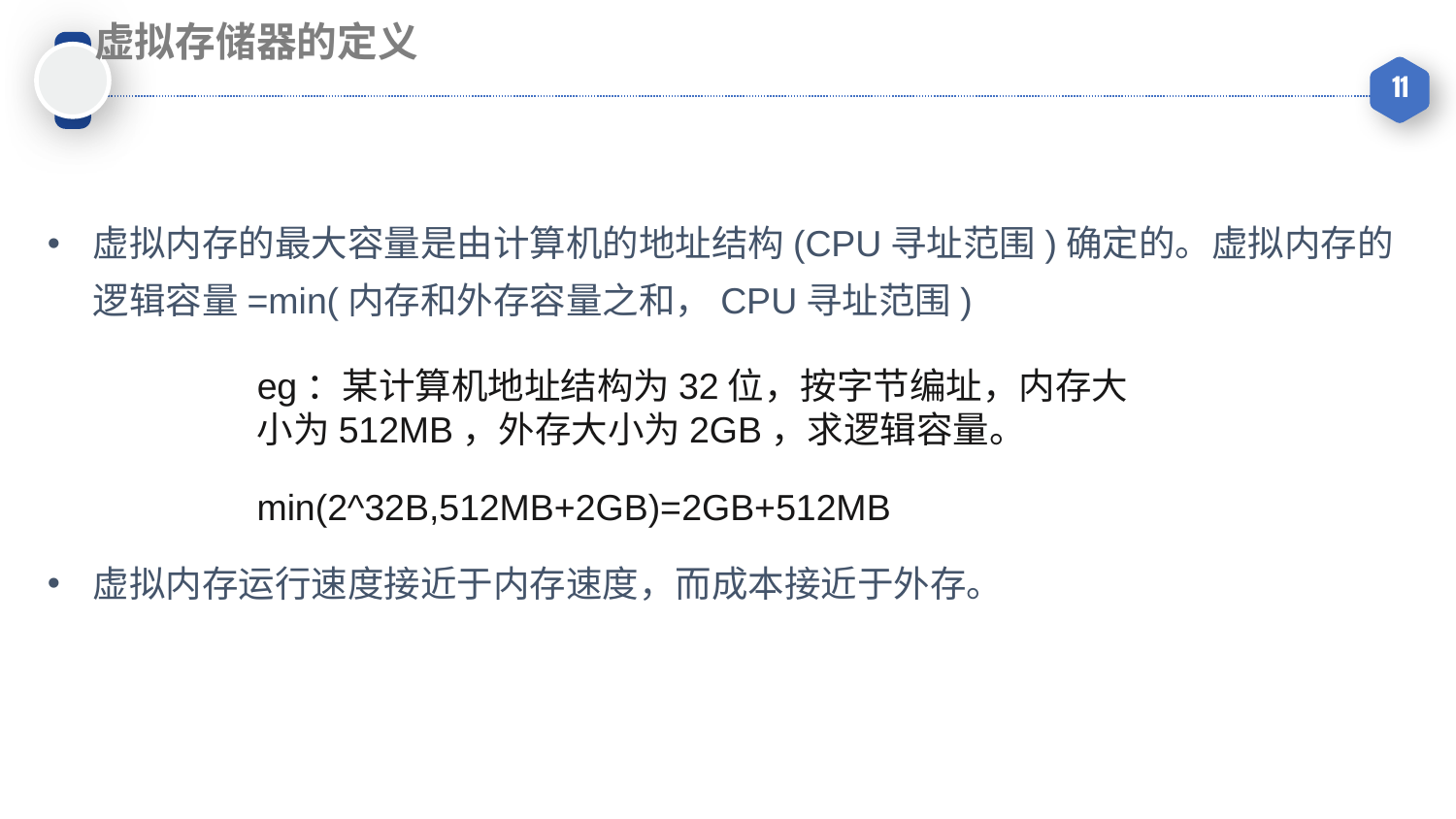

虚拟存储器的定义
虚拟内存的最大容量是由计算机的地址结构(CPU寻址范围)确定的。虚拟内存的逻辑容量=min(内存和外存容量之和，CPU寻址范围)

虚拟内存运行速度接近于内存速度，而成本接近于外存。
eg：某计算机地址结构为32位，按字节编址，内存大小为512MB，外存大小为2GB，求逻辑容量。
min(2^32B,512MB+2GB)=2GB+512MB